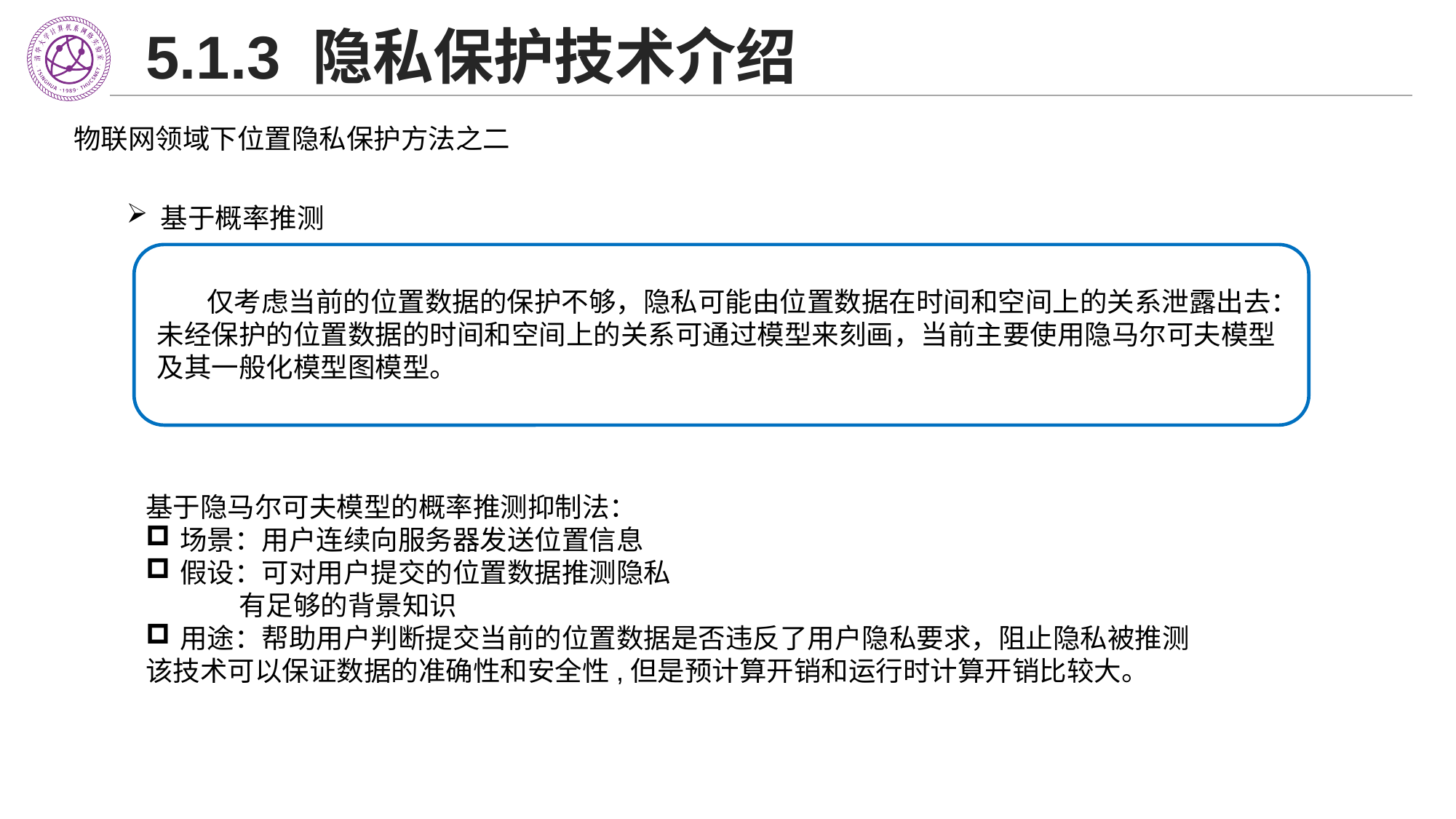

# 5.1.3 隐私保护技术介绍
物联网领域下位置隐私保护方法之二
基于概率推测

       仅考虑当前的位置数据的保护不够，隐私可能由位置数据在时间和空间上的关系泄露出去：未经保护的位置数据的时间和空间上的关系可通过模型来刻画，当前主要使用隐马尔可夫模型及其一般化模型图模型。
基于隐马尔可夫模型的概率推测抑制法：
场景：用户连续向服务器发送位置信息
假设：可对用户提交的位置数据推测隐私
              有足够的背景知识
用途：帮助用户判断提交当前的位置数据是否违反了用户隐私要求，阻止隐私被推测
该技术可以保证数据的准确性和安全性,但是预计算开销和运行时计算开销比较大。